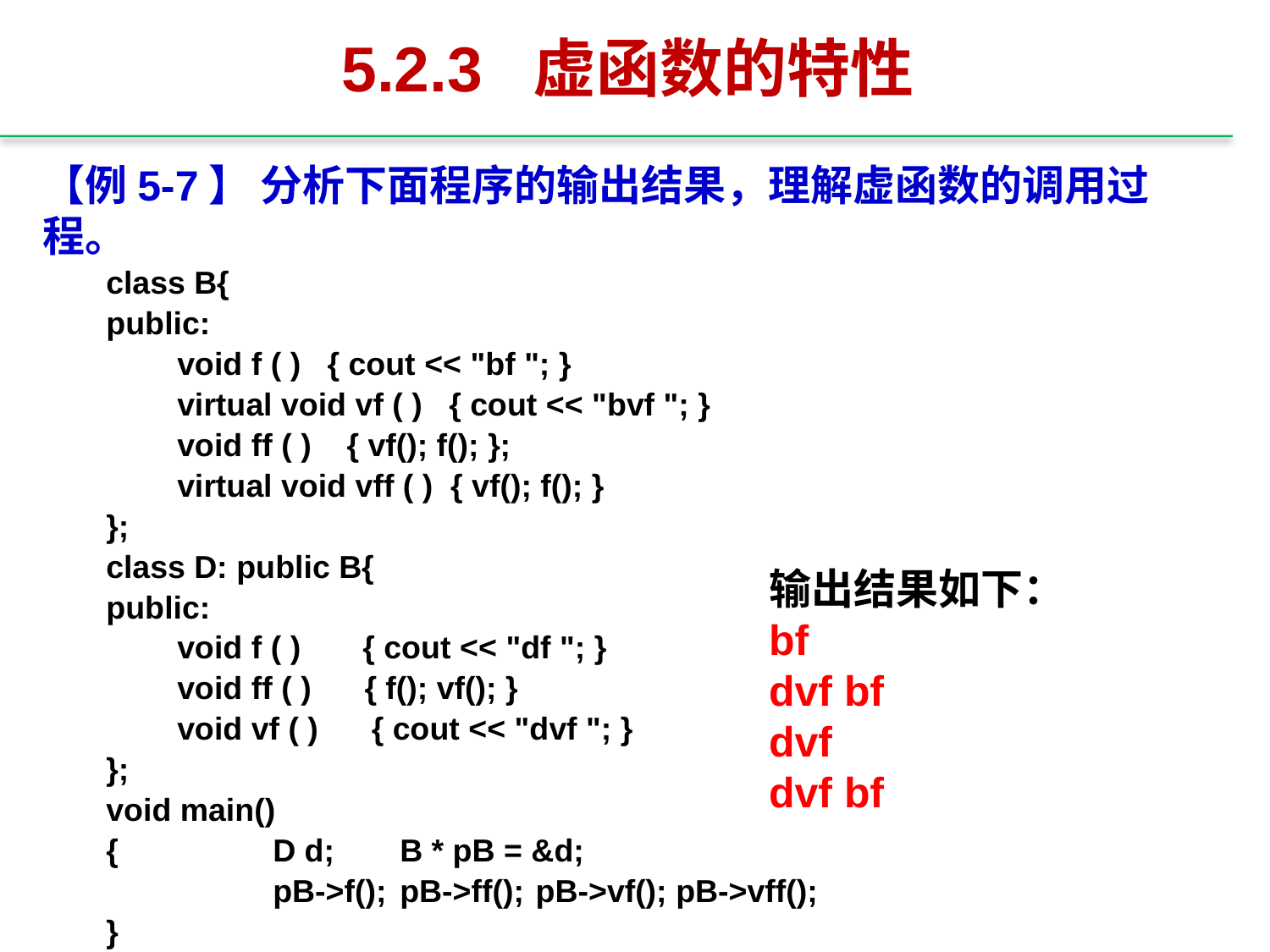

# 5.2.3  虚函数的特性
【例5-7】 分析下面程序的输出结果，理解虚函数的调用过程。
class B{
public:
        void f ( )   { cout << "bf "; }
        virtual void vf ( )   { cout << "bvf "; }
        void ff ( )    { vf(); f(); };
        virtual void vff ( )  { vf(); f(); }
};
class D: public B{
public:
        void f ( )       { cout << "df "; }
        void ff ( )      { f(); vf(); }
        void vf ( )      { cout << "dvf "; }
};
void main()
{    	D d;    	B * pB = &d;
		pB->f();	pB->ff();	 pB->vf(); pB->vff();
}
输出结果如下：
bf
dvf bf
dvf
dvf bf